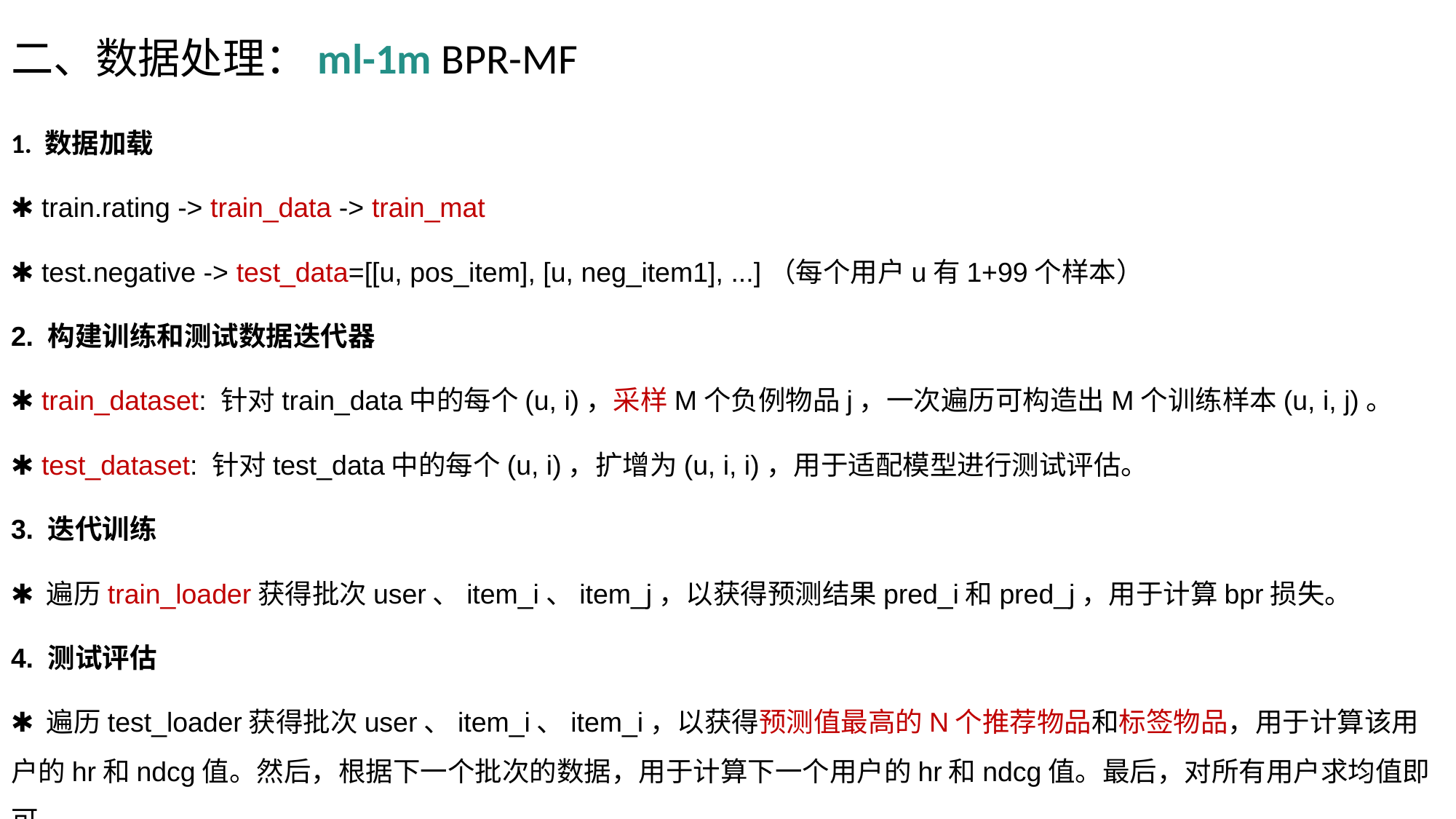

# 二、数据处理：ml-1m BPR-MF
1. 数据加载
✱ train.rating -> train_data -> train_mat
✱ test.negative -> test_data=[[u, pos_item], [u, neg_item1], ...]（每个用户u有1+99个样本）
2. 构建训练和测试数据迭代器
✱ train_dataset: 针对train_data中的每个(u, i)，采样M个负例物品j，一次遍历可构造出M个训练样本(u, i, j)。
✱ test_dataset: 针对test_data中的每个(u, i)，扩增为(u, i, i)，用于适配模型进行测试评估。
3. 迭代训练
✱ 遍历train_loader获得批次user、item_i、item_j，以获得预测结果pred_i和pred_j，用于计算bpr损失。
4. 测试评估
✱ 遍历test_loader获得批次user、item_i、item_i，以获得预测值最高的N个推荐物品和标签物品，用于计算该用户的hr和ndcg值。然后，根据下一个批次的数据，用于计算下一个用户的hr和ndcg值。最后，对所有用户求均值即可。